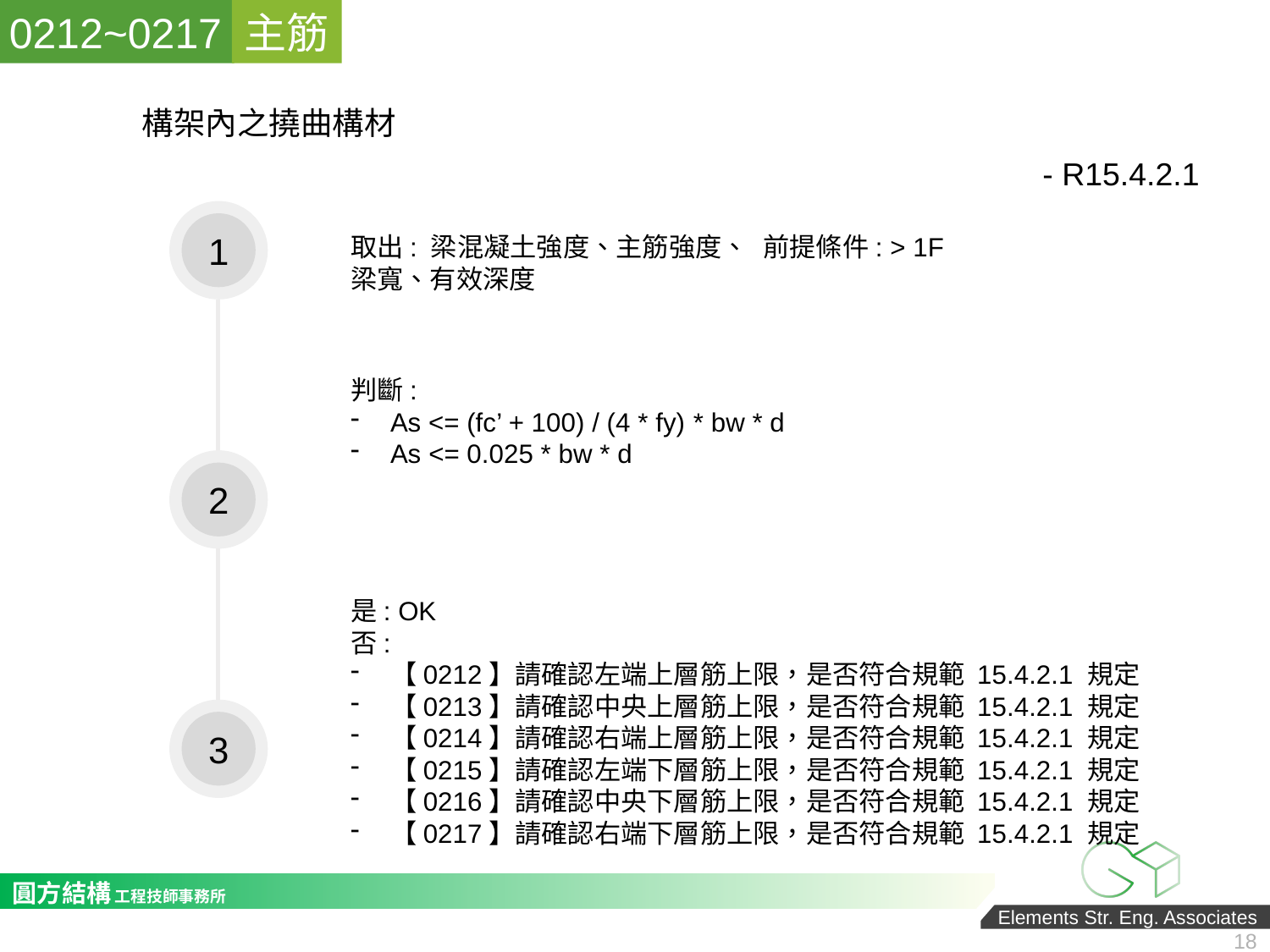

0212~0217
主筋
構架內之撓曲構材
- R15.4.2.1
1

前提條件: > 1F
取出: 梁混凝土強度、主筋強度、梁寬、有效深度
判斷:
As <= (fc’ + 100) / (4 * fy) * bw * d
As <= 0.025 * bw * d
2

是: OK
否:
【0212】請確認左端上層筋上限，是否符合規範 15.4.2.1 規定
【0213】請確認中央上層筋上限，是否符合規範 15.4.2.1 規定
【0214】請確認右端上層筋上限，是否符合規範 15.4.2.1 規定
【0215】請確認左端下層筋上限，是否符合規範 15.4.2.1 規定
【0216】請確認中央下層筋上限，是否符合規範 15.4.2.1 規定
【0217】請確認右端下層筋上限，是否符合規範 15.4.2.1 規定
3

18